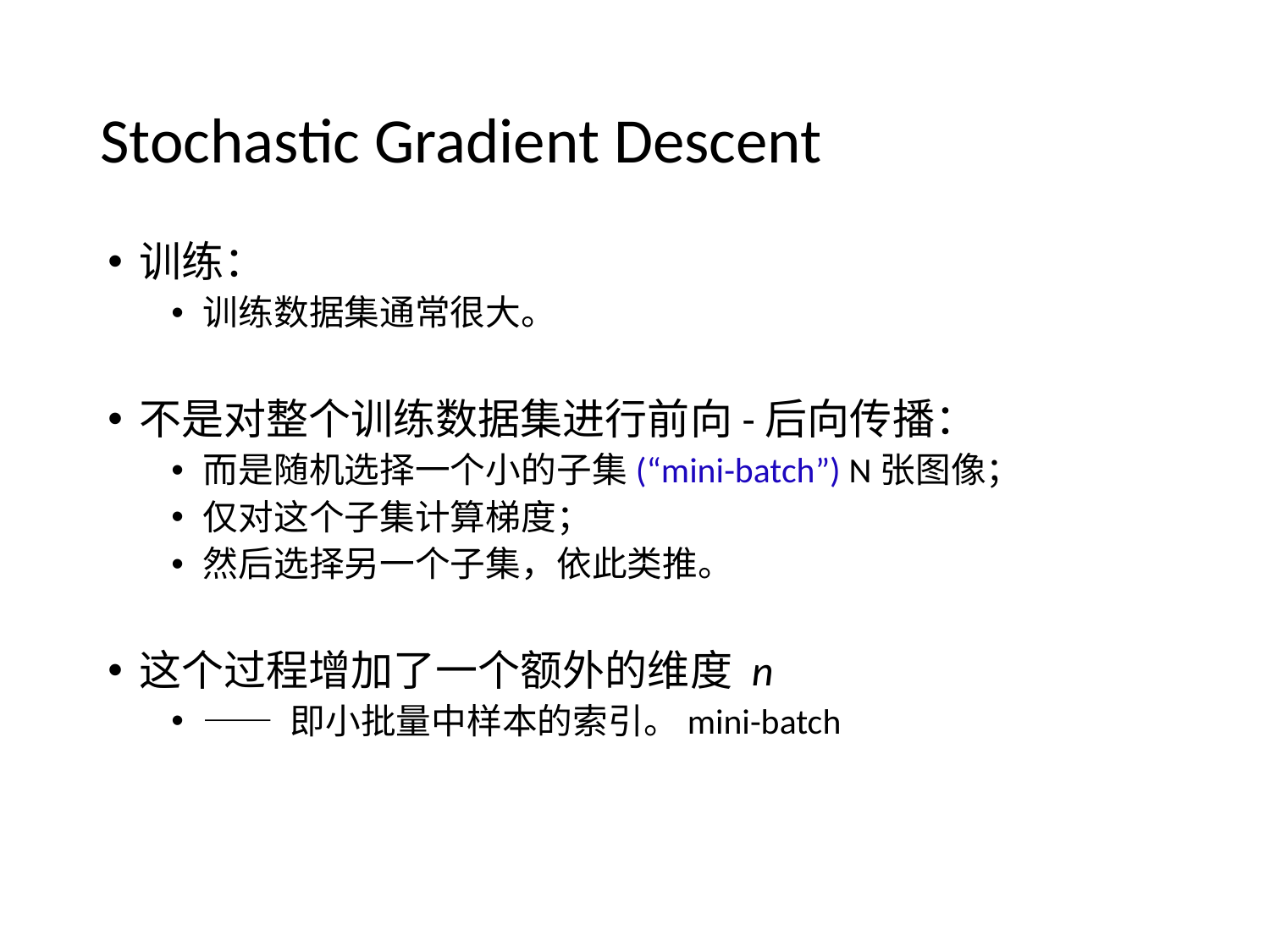

# Stochastic Gradient Descent
训练：
训练数据集通常很大。

不是对整个训练数据集进行前向-后向传播：
而是随机选择一个小的子集(“mini-batch”) N张图像；
仅对这个子集计算梯度；
然后选择另一个子集，依此类推。

这个过程增加了一个额外的维度 n
—— 即小批量中样本的索引。mini-batch